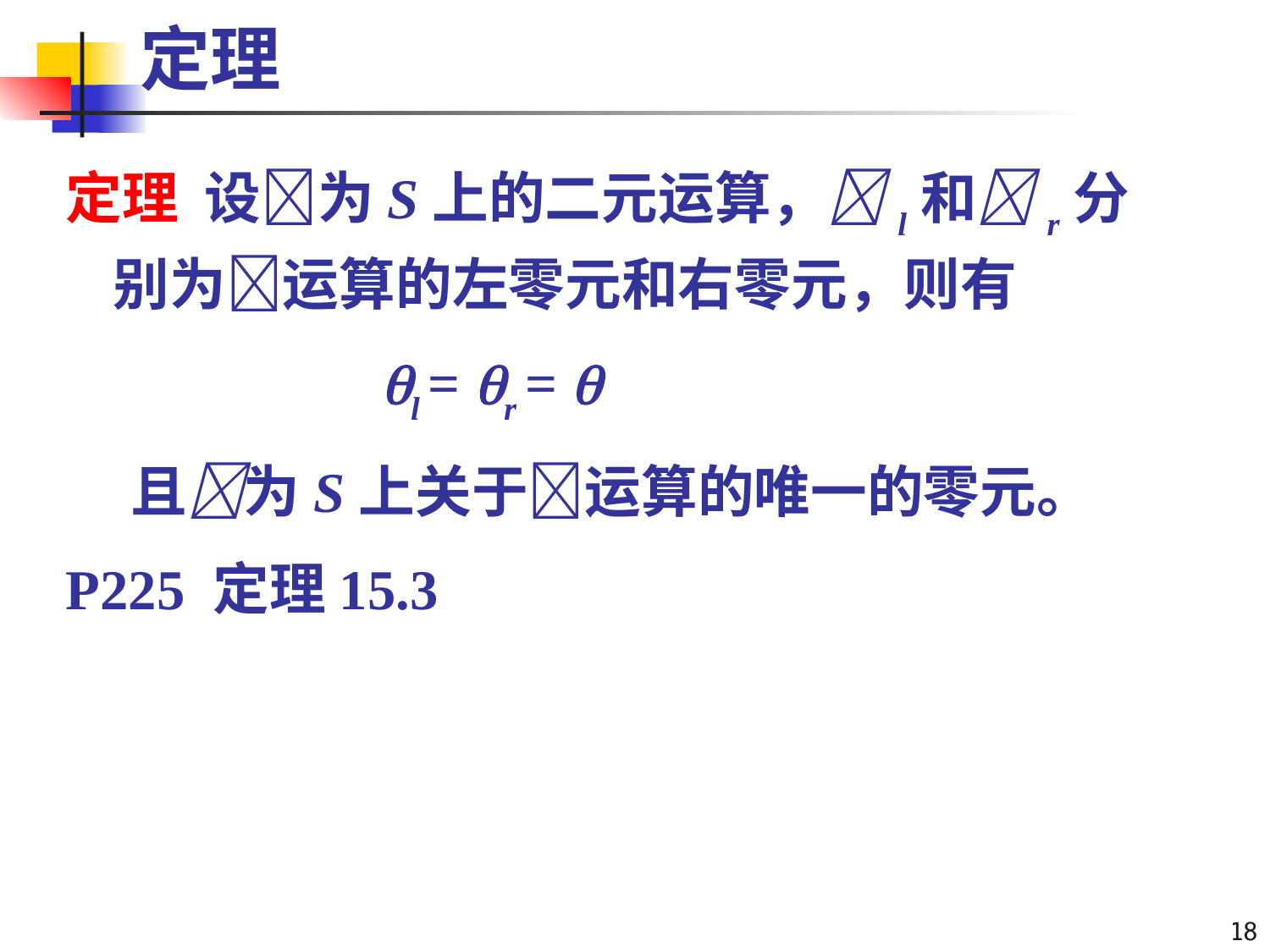

# 定理
定理  设°为S上的二元运算，θl和θr分别为°运算的左零元和右零元，则有
  			 θl = θr = θ
    且θ为S上关于°运算的唯一的零元。
P225 定理15.3
18